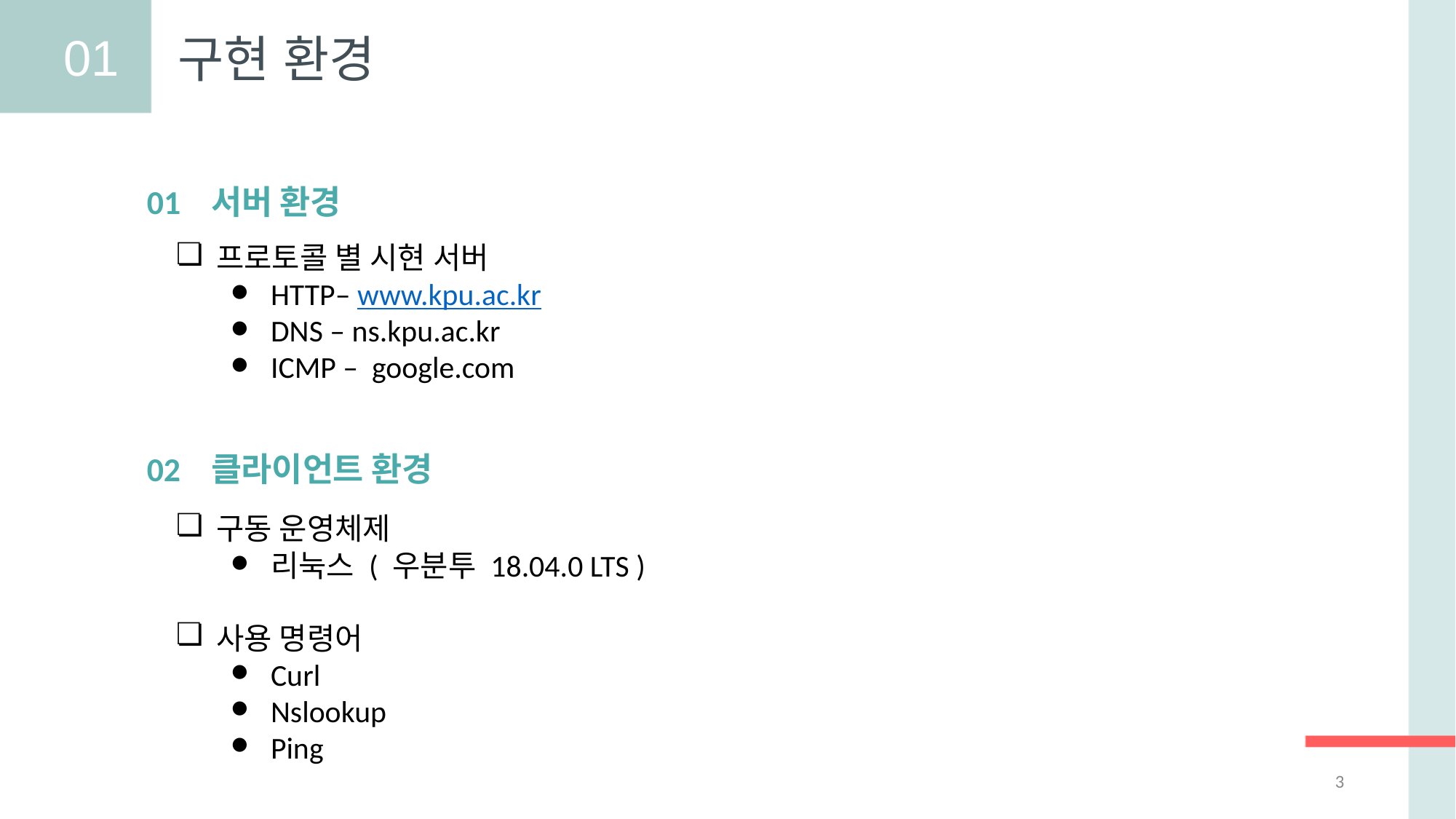

01
구현 환경
01   서버 환경

프로토콜 별 시현 서버
HTTP– www.kpu.ac.kr
DNS – ns.kpu.ac.kr
ICMP –  google.com
02   클라이언트 환경
구동 운영체제
리눅스 ( 우분투 18.04.0 LTS )

사용 명령어
Curl
Nslookup
Ping

3